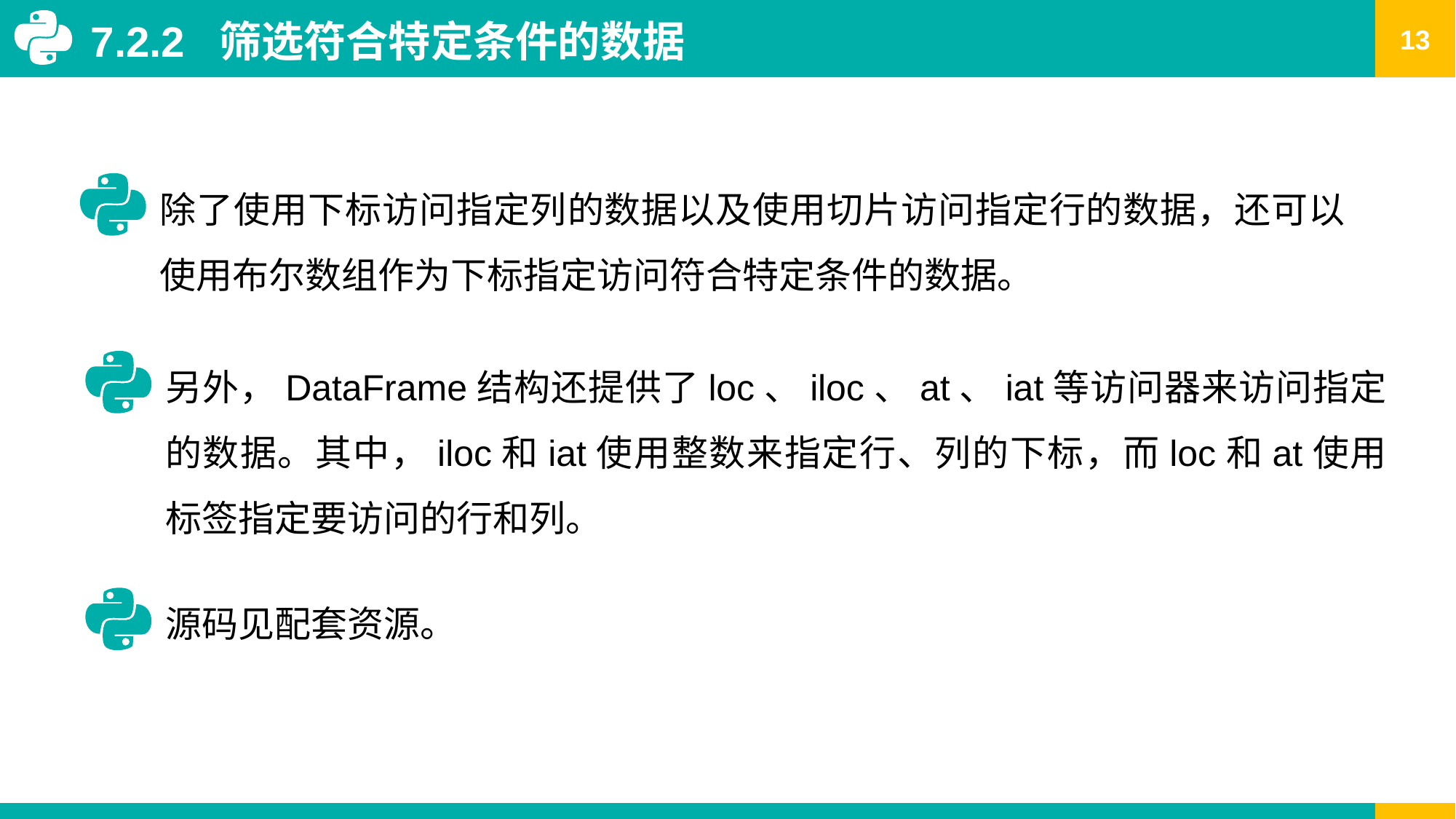

7.2.2  筛选符合特定条件的数据
除了使用下标访问指定列的数据以及使用切片访问指定行的数据，还可以使用布尔数组作为下标指定访问符合特定条件的数据。

另外，DataFrame结构还提供了loc、iloc、at、iat等访问器来访问指定的数据。其中，iloc和iat使用整数来指定行、列的下标，而loc和at使用标签指定要访问的行和列。

源码见配套资源。